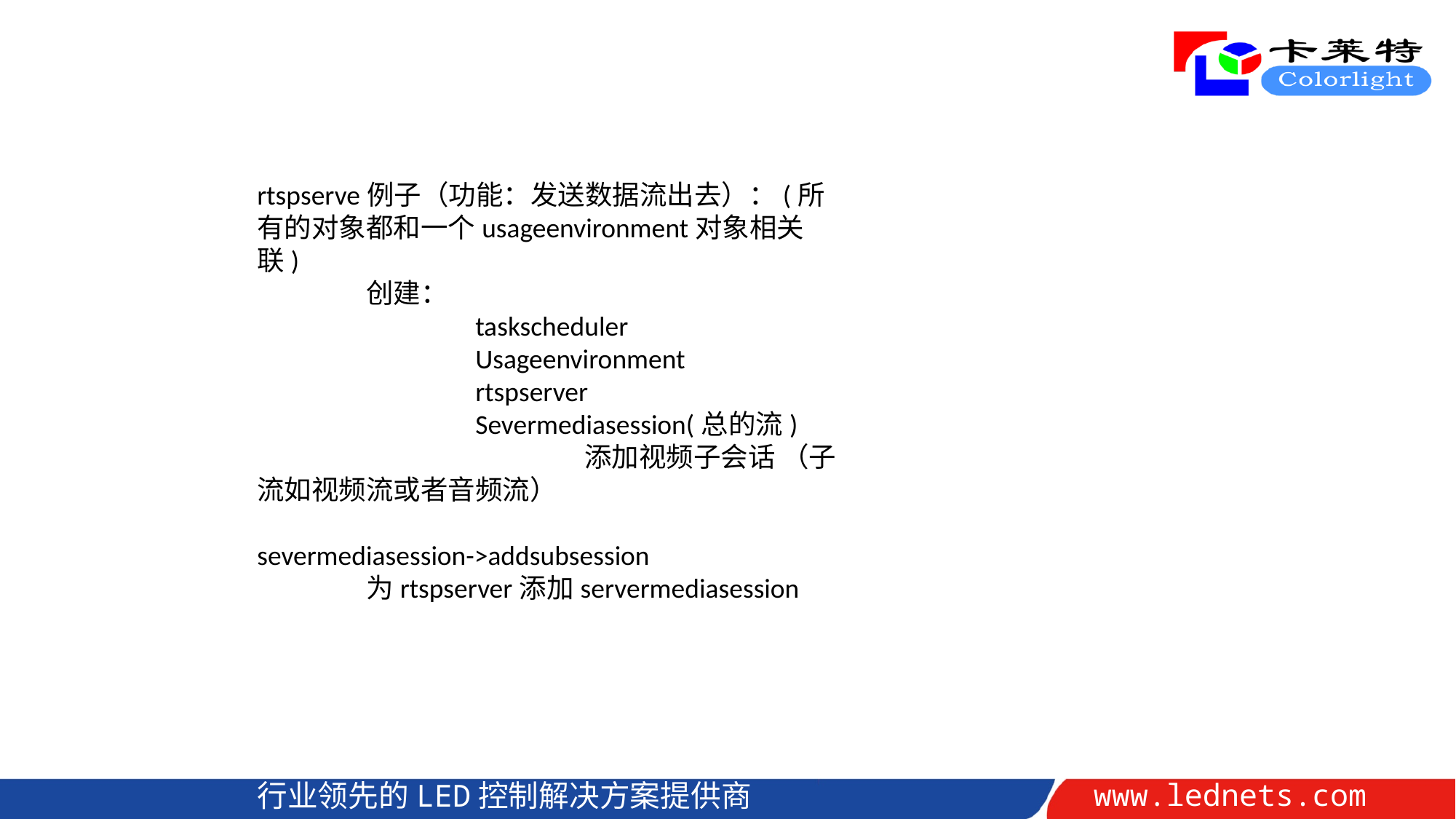

rtspserve例子（功能：发送数据流出去）：(所有的对象都和一个usageenvironment对象相关联)
	创建：
		taskscheduler
		Usageenvironment
		rtspserver
		Severmediasession(总的流)
			添加视频子会话 （子流如视频流或者音频流）
				severmediasession->addsubsession
	为rtspserver添加servermediasession